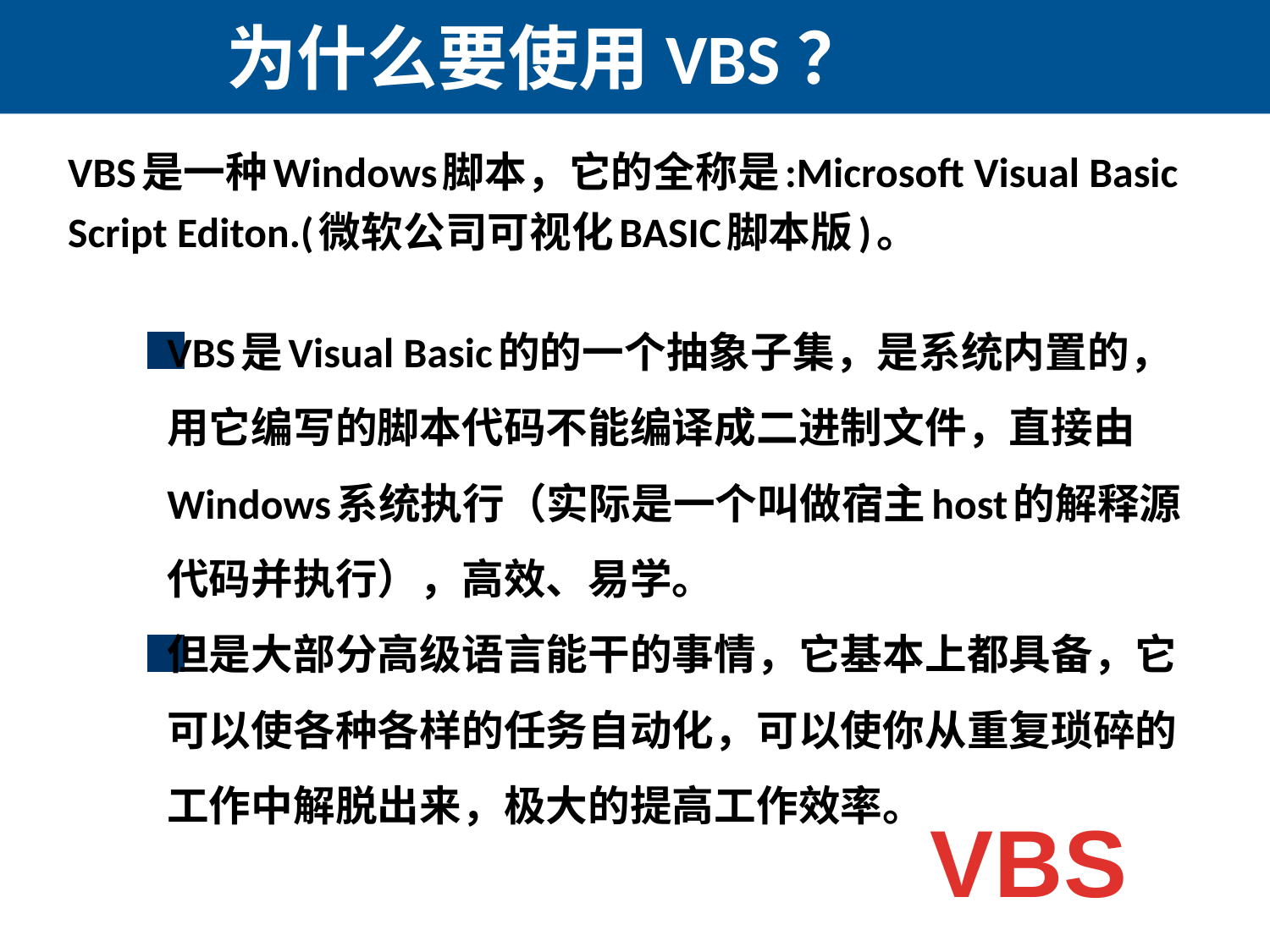

# 为什么要使用VBS？
VBS是一种Windows脚本，它的全称是:Microsoft Visual Basic Script Editon.(微软公司可视化BASIC脚本版)。

VBS是Visual Basic的的一个抽象子集，是系统内置的，用它编写的脚本代码不能编译成二进制文件，直接由Windows系统执行（实际是一个叫做宿主host的解释源代码并执行），高效、易学。
但是大部分高级语言能干的事情，它基本上都具备，它可以使各种各样的任务自动化，可以使你从重复琐碎的工作中解脱出来，极大的提高工作效率。

VBS